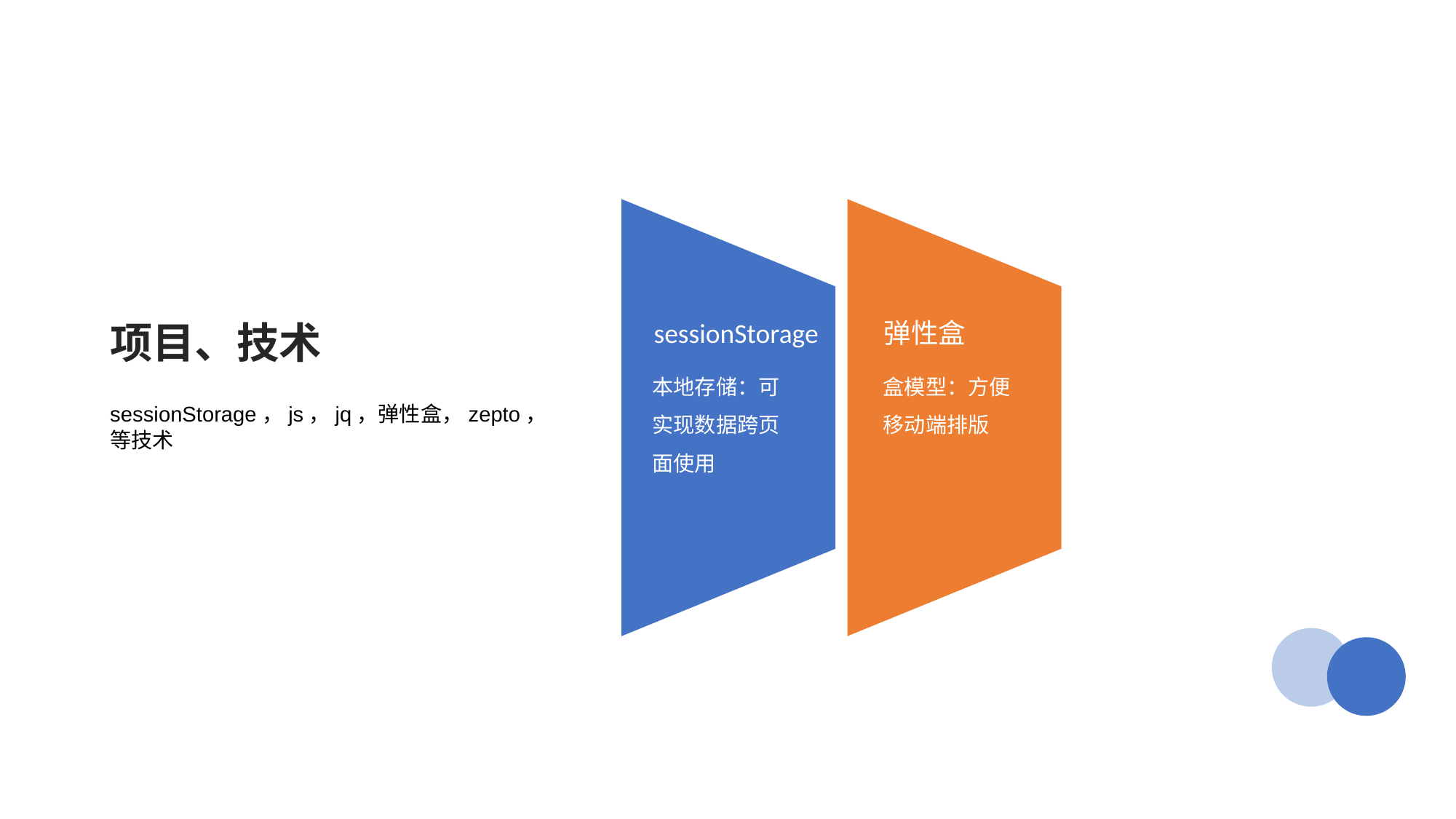

项目、技术
sessionStorage，js，jq，弹性盒，zepto，等技术
sessionStorage
弹性盒
添加标题
本地存储：可实现数据跨页面使用
盒模型：方便移动端排版
本模板的所有素材和逻辑图表，均可自由编辑替换和移动。